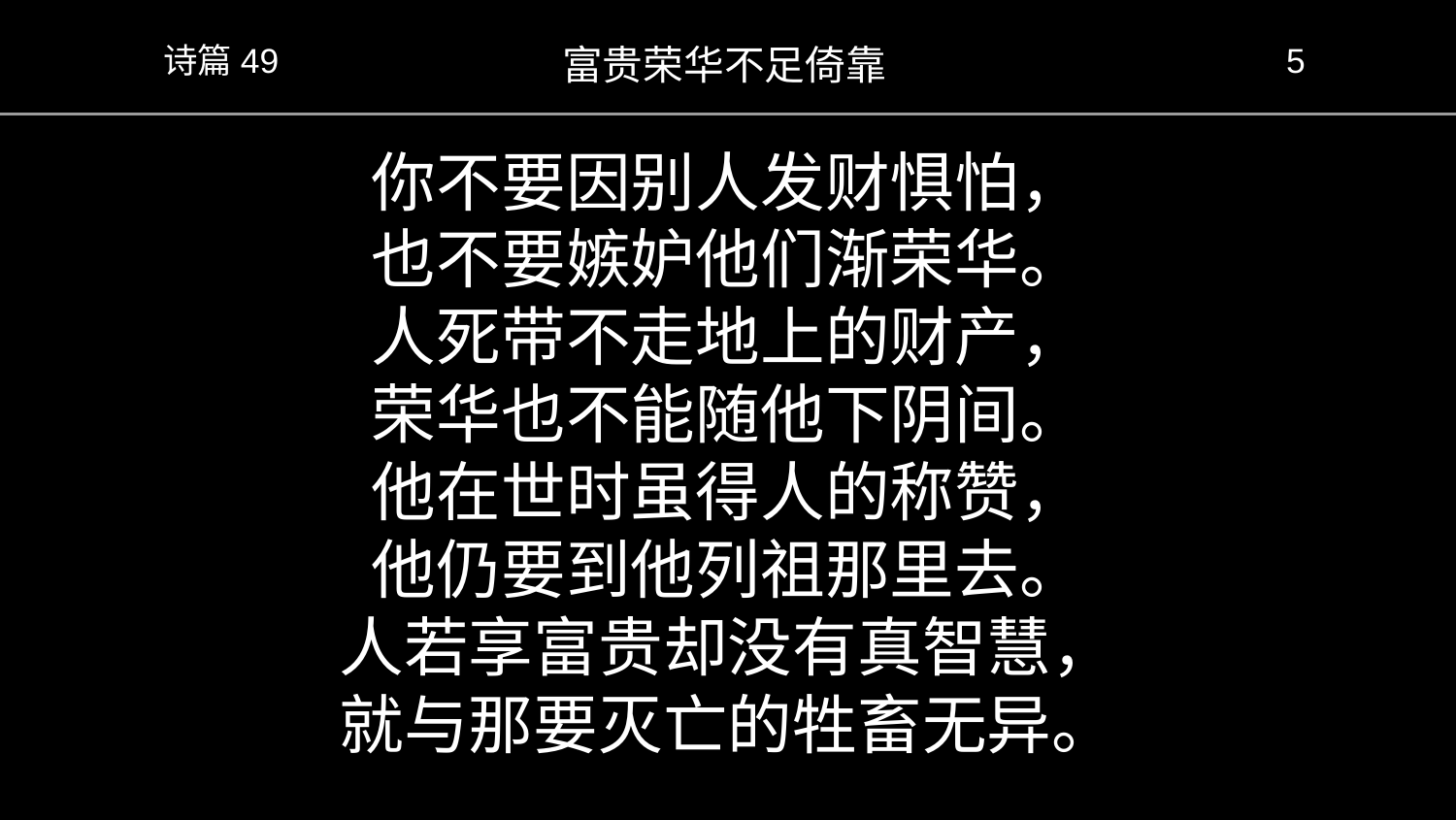

诗篇49
富贵荣华不足倚靠
5
#
你不要因别人发财惧怕，
也不要嫉妒他们渐荣华。
人死带不走地上的财产，
荣华也不能随他下阴间。
他在世时虽得人的称赞，
他仍要到他列祖那里去。
人若享富贵却没有真智慧，
就与那要灭亡的牲畜无异。